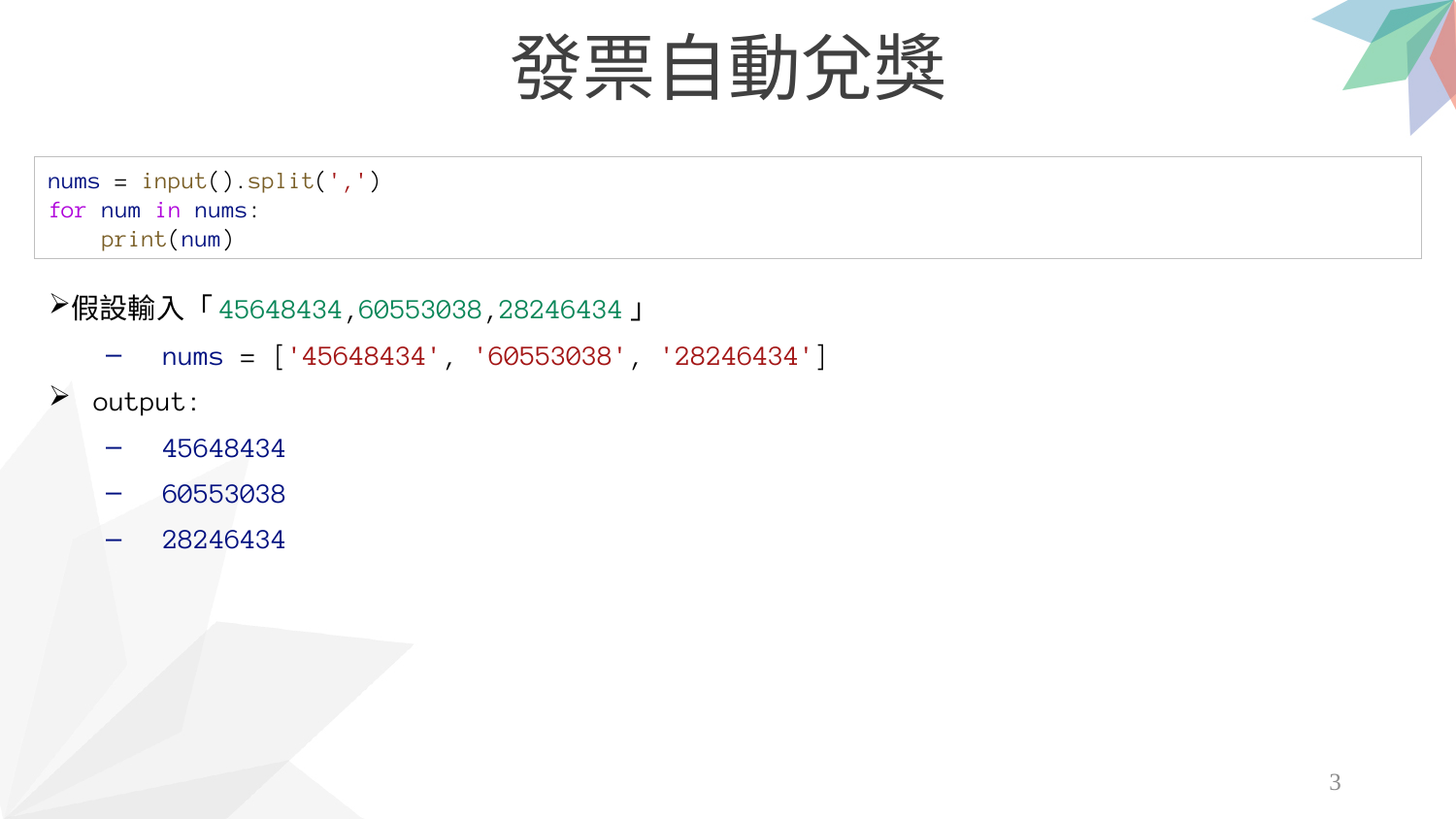

發票自動兌獎
nums = input().split(',')
for num in nums:
    print(num)
假設輸入「45648434,60553038,28246434」
nums = ['45648434', '60553038', '28246434']
output:
45648434
60553038
28246434